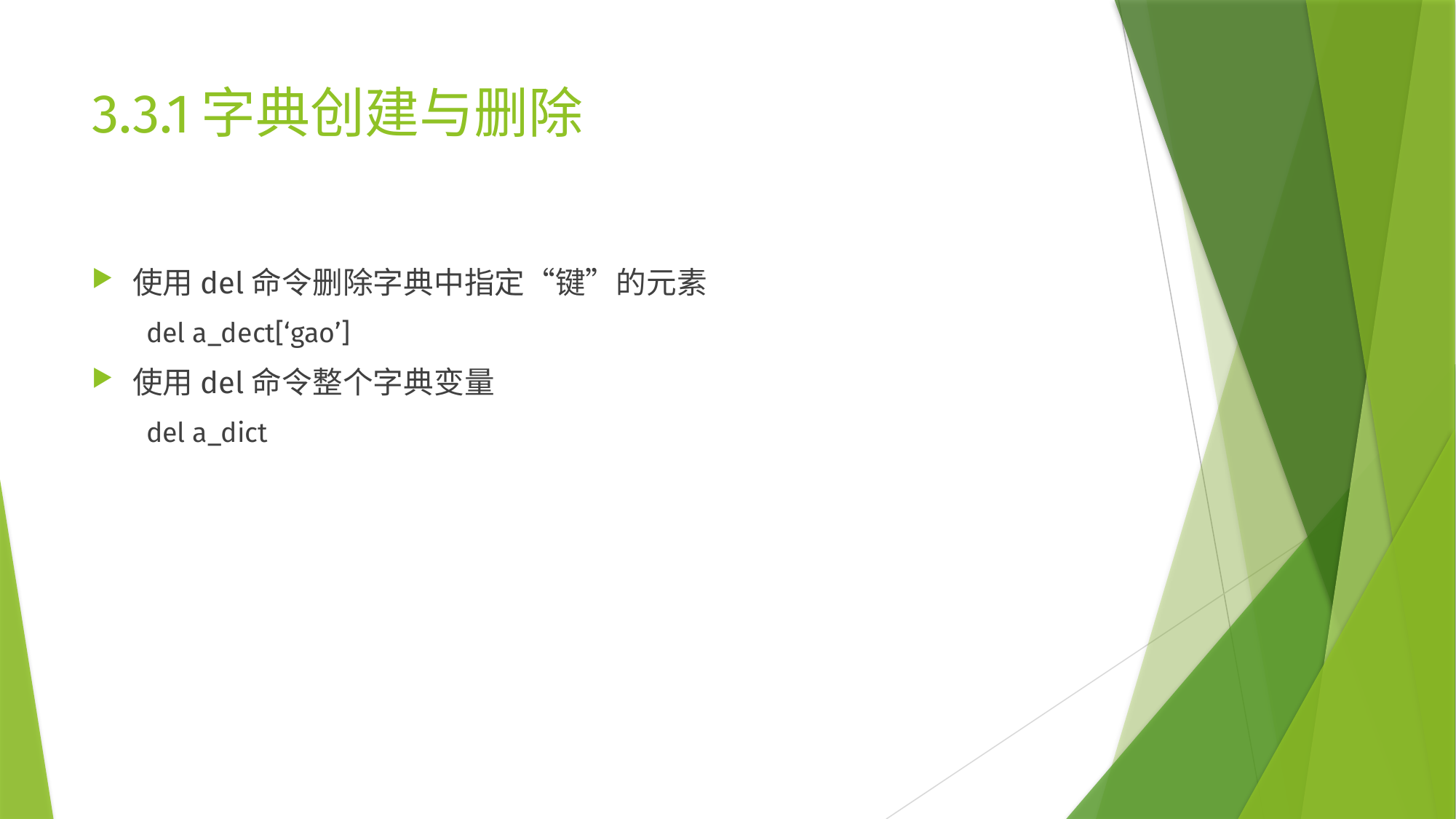

# 3.3.1	字典创建与删除
使用del命令删除字典中指定“键”的元素
del a_dect[‘gao’]
使用del命令整个字典变量
del a_dict